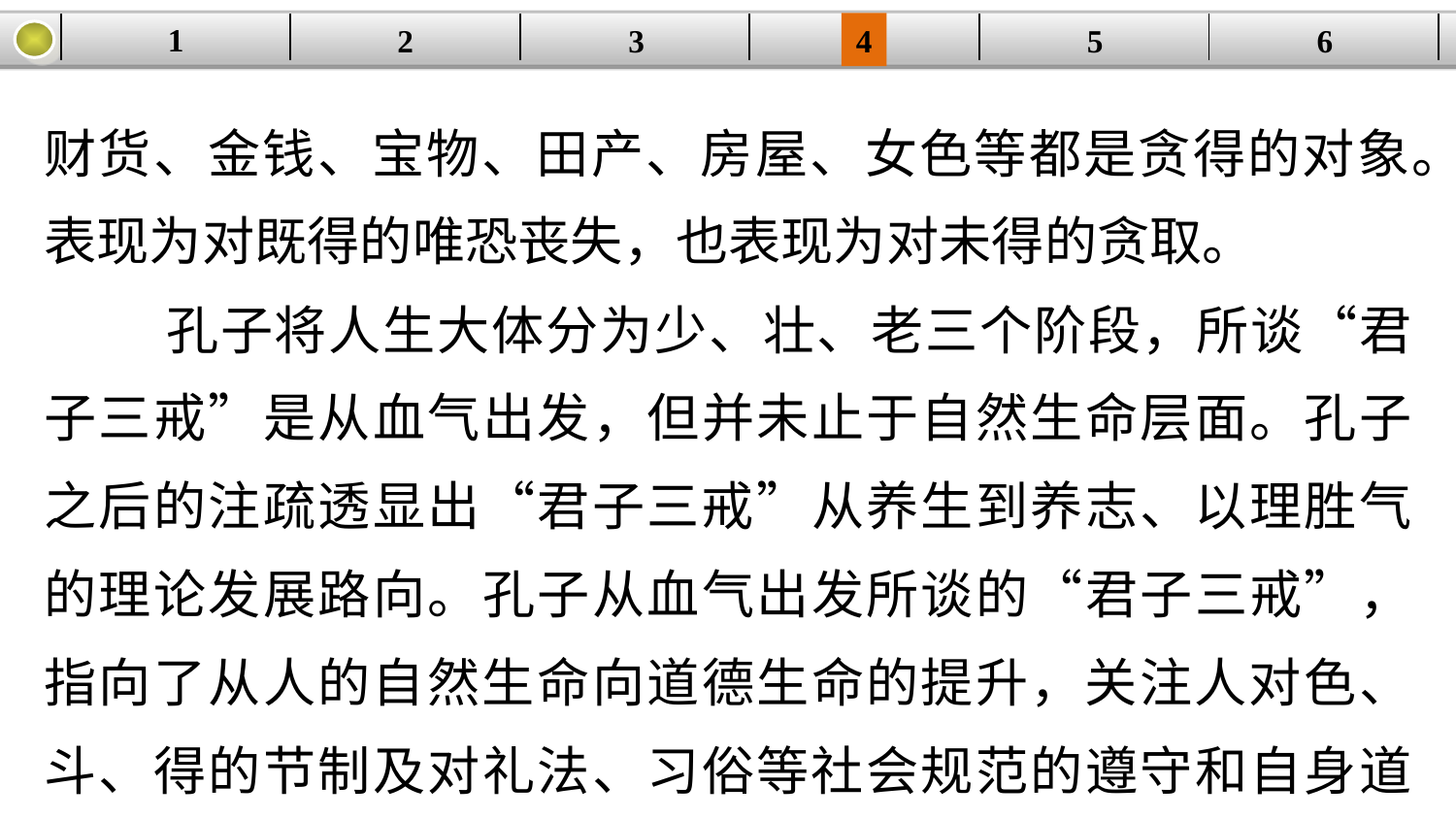

1
3
4
5
6
2
|  |  |  |  |  |  |
| --- | --- | --- | --- | --- | --- |

财货、金钱、宝物、田产、房屋、女色等都是贪得的对象。表现为对既得的唯恐丧失，也表现为对未得的贪取。
        孔子将人生大体分为少、壮、老三个阶段，所谈“君子三戒”是从血气出发，但并未止于自然生命层面。孔子之后的注疏透显出“君子三戒”从养生到养志、以理胜气的理论发展路向。孔子从血气出发所谈的“君子三戒”，指向了从人的自然生命向道德生命的提升，关注人对色、斗、得的节制及对礼法、习俗等社会规范的遵守和自身道德修养的提高。